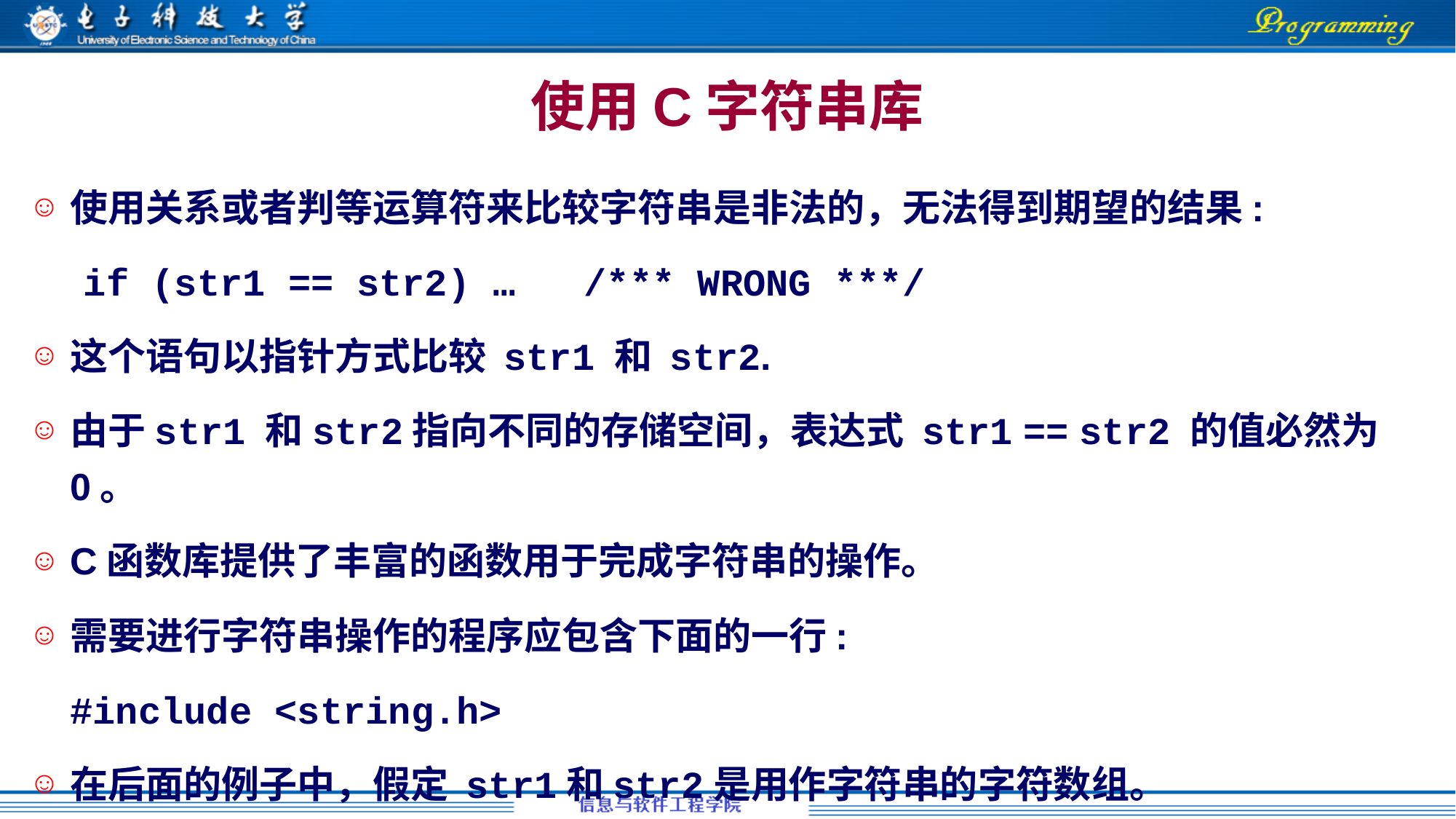

使用C字符串库
使用关系或者判等运算符来比较字符串是非法的，无法得到期望的结果:
if (str1 == str2) …   /*** WRONG ***/
这个语句以指针方式比较 str1 和 str2.
由于str1 和str2指向不同的存储空间，表达式 str1 == str2 的值必然为0。
C函数库提供了丰富的函数用于完成字符串的操作。
需要进行字符串操作的程序应包含下面的一行:
	#include <string.h>
在后面的例子中，假定 str1和str2是用作字符串的字符数组。